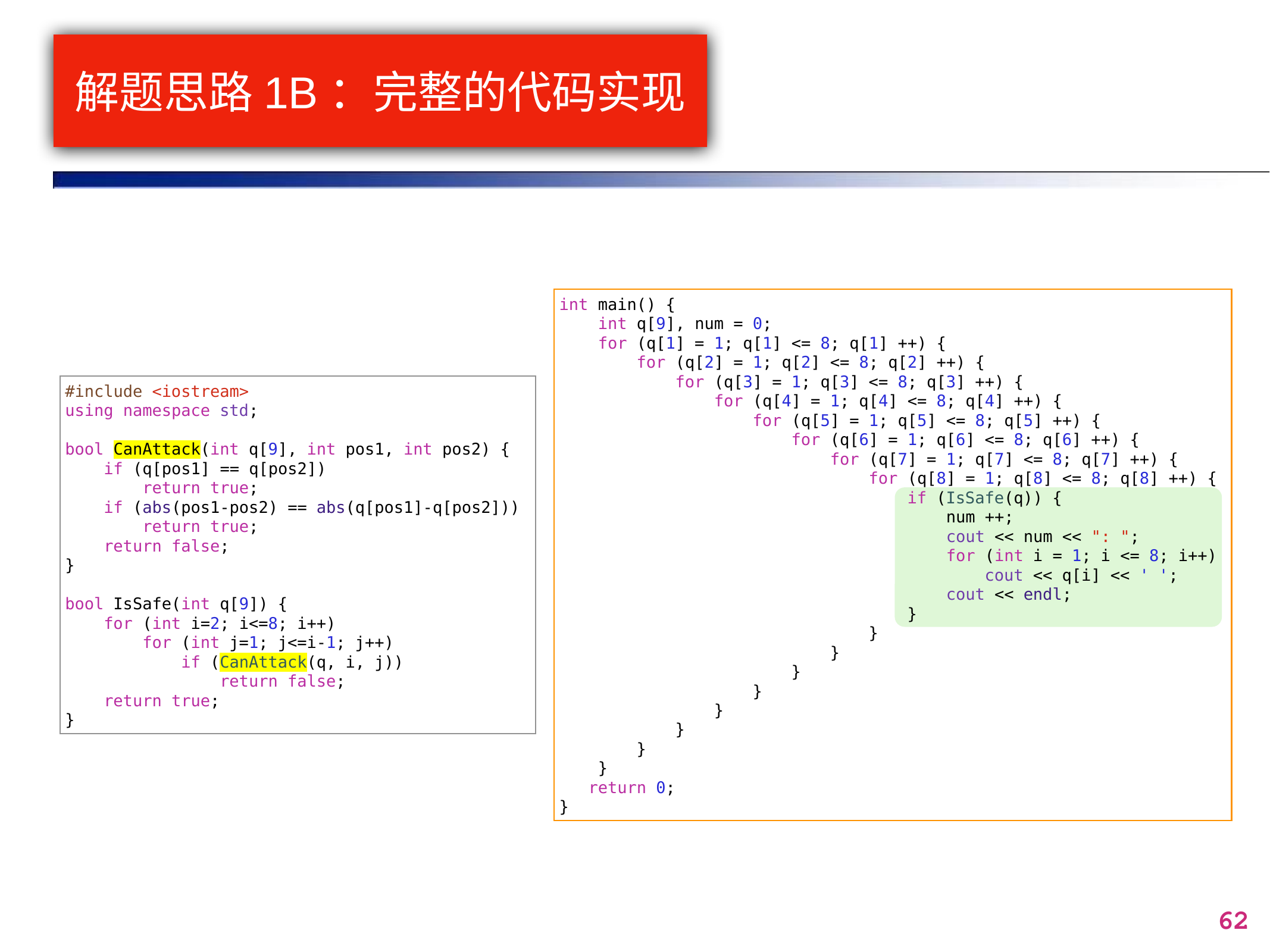

# 解题思路1B：完整的代码实现
int main() {
    int q[9], num = 0;
    for (q[1] = 1; q[1] <= 8; q[1] ++) {
        for (q[2] = 1; q[2] <= 8; q[2] ++) {
            for (q[3] = 1; q[3] <= 8; q[3] ++) {
                for (q[4] = 1; q[4] <= 8; q[4] ++) {
                    for (q[5] = 1; q[5] <= 8; q[5] ++) {
                        for (q[6] = 1; q[6] <= 8; q[6] ++) {
                            for (q[7] = 1; q[7] <= 8; q[7] ++) {
                                for (q[8] = 1; q[8] <= 8; q[8] ++) {
                                    if (IsSafe(q)) {
                                        num ++;
                                        cout << num << ": ";
                                        for (int i = 1; i <= 8; i++)
                                            cout << q[i] << ' ';
                                        cout << endl;
                                    }
                                }
                            }
                        }
                    }
                }
            }
        }
    }
   return 0;
}
#include <iostream>
using namespace std;

bool CanAttack(int q[9], int pos1, int pos2) {
    if (q[pos1] == q[pos2])
        return true;
    if (abs(pos1-pos2) == abs(q[pos1]-q[pos2]))
        return true;
    return false;
}

bool IsSafe(int q[9]) {
    for (int i=2; i<=8; i++)
        for (int j=1; j<=i-1; j++)
            if (CanAttack(q, i, j))
                return false;
    return true;
}

62